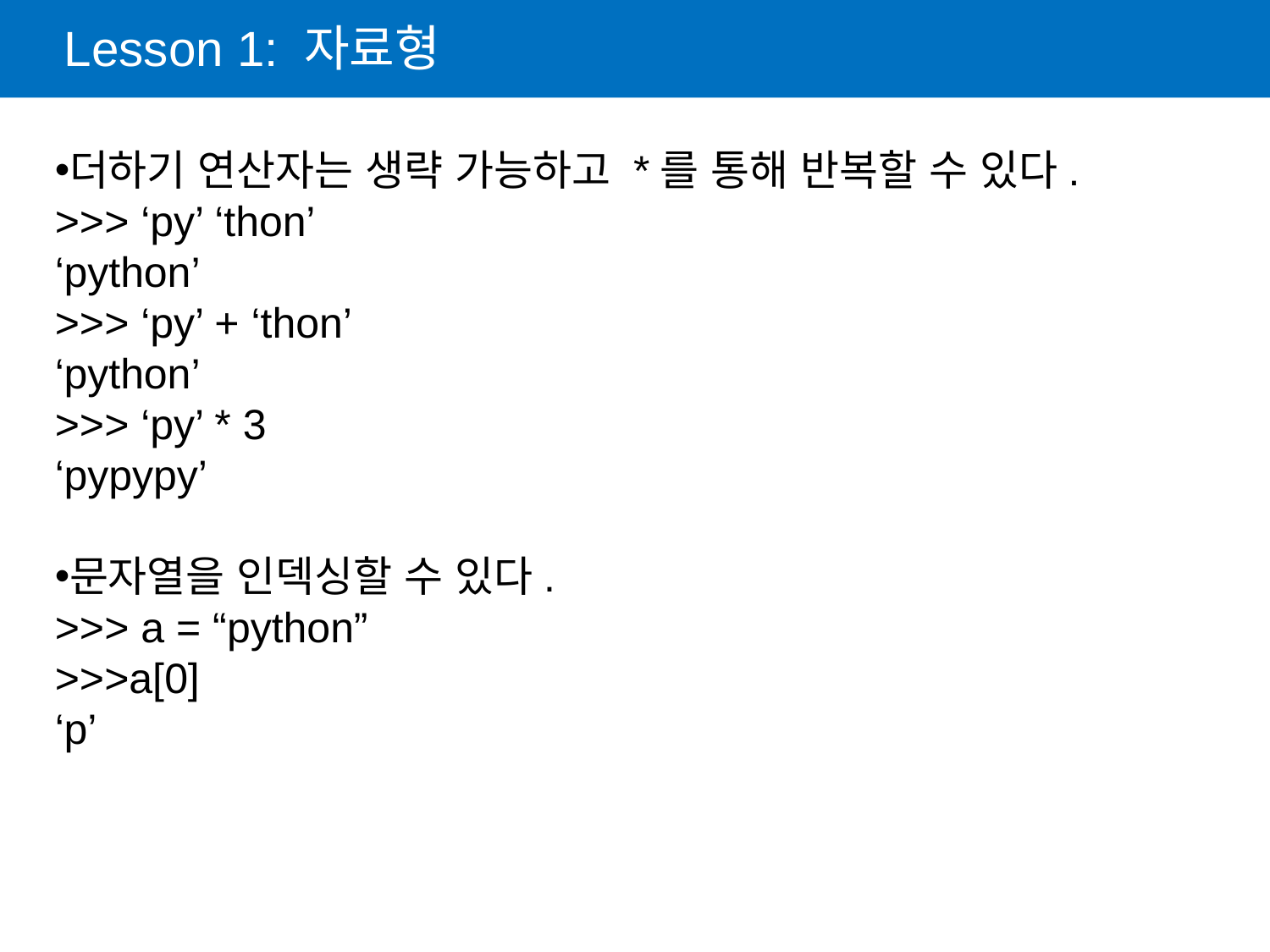

# Lesson 1: 자료형
더하기 연산자는 생략 가능하고 *를 통해 반복할 수 있다.
>>> ‘py’ ‘thon’
‘python’
>>> ‘py’ + ‘thon’
‘python’
>>> ‘py’ * 3
‘pypypy’

문자열을 인덱싱할 수 있다.
>>> a = “python”
>>>a[0]
‘p’